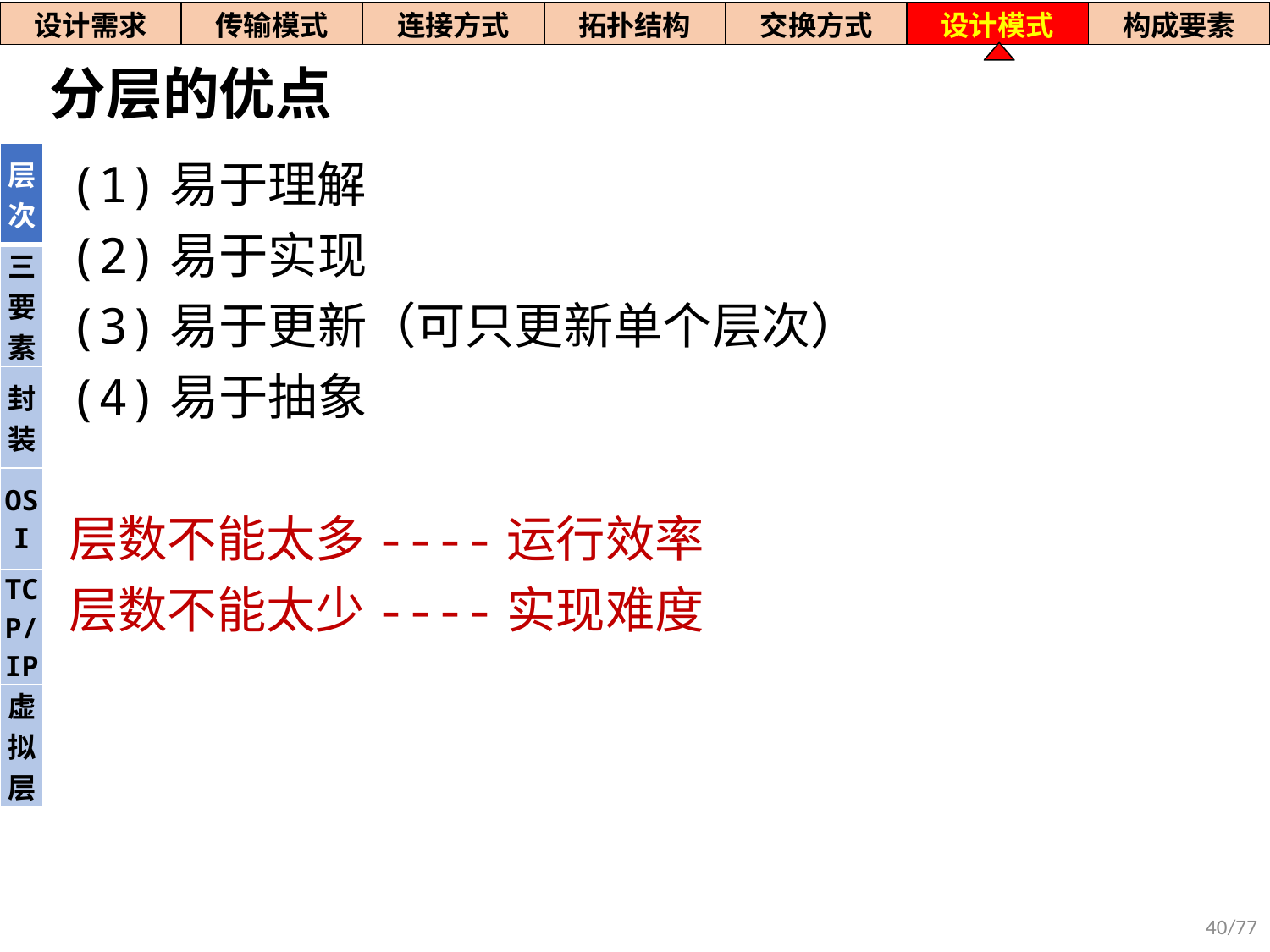

| 设计需求 | 传输模式 | 连接方式 | 拓扑结构 | 交换方式 | 设计模式 | 构成要素 |
| --- | --- | --- | --- | --- | --- | --- |

# 分层的优点
| 层次 |
| --- |
| 三要素 |
| 封装 |
| OSI |
| TCP/IP |
| 虚拟层 |
(1)易于理解
(2)易于实现
(3)易于更新（可只更新单个层次）
(4)易于抽象

层数不能太多----运行效率
层数不能太少----实现难度
40/77